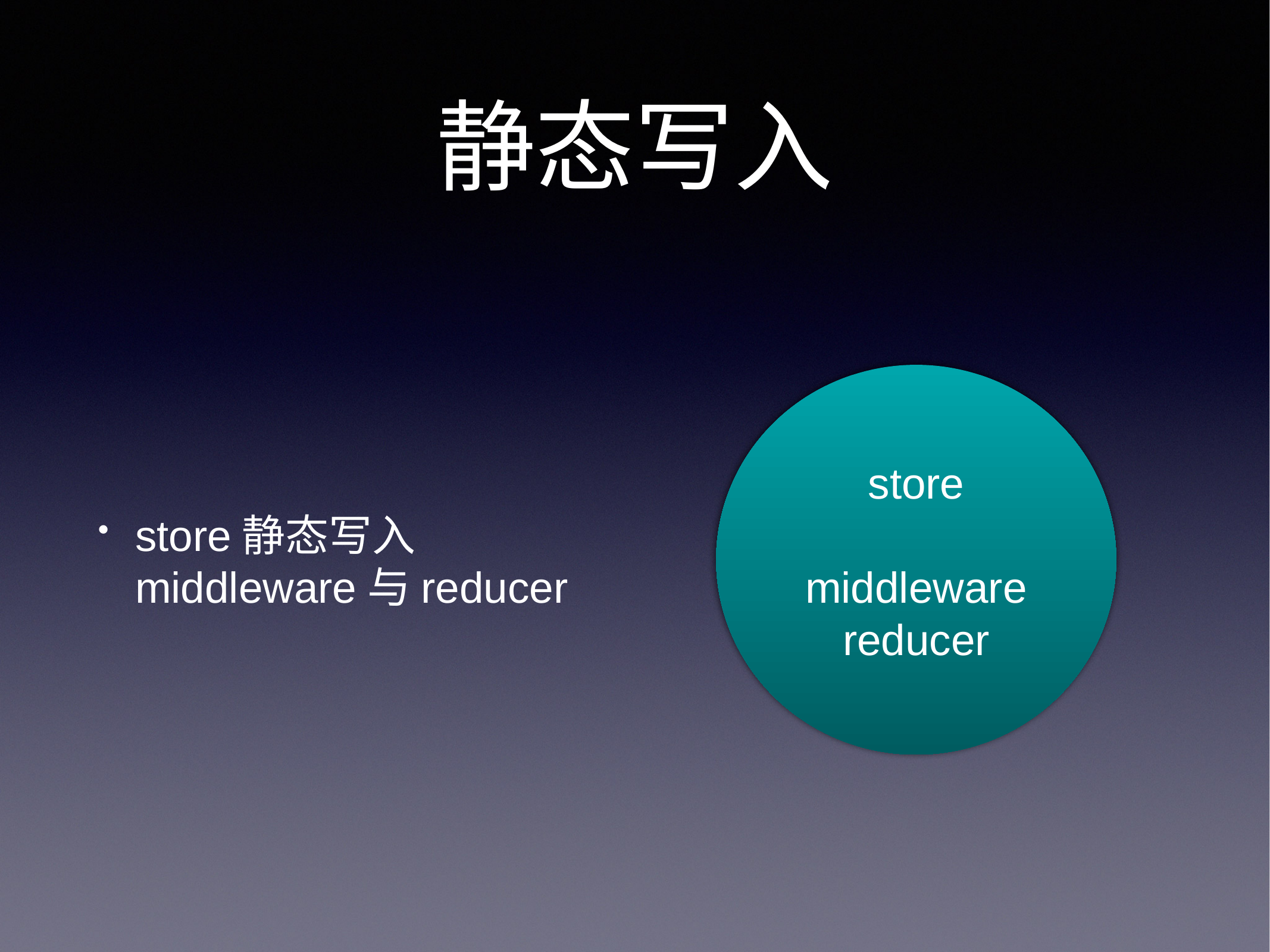

# 静态写入
store静态写入middleware与reducer
store

middleware
reducer
42